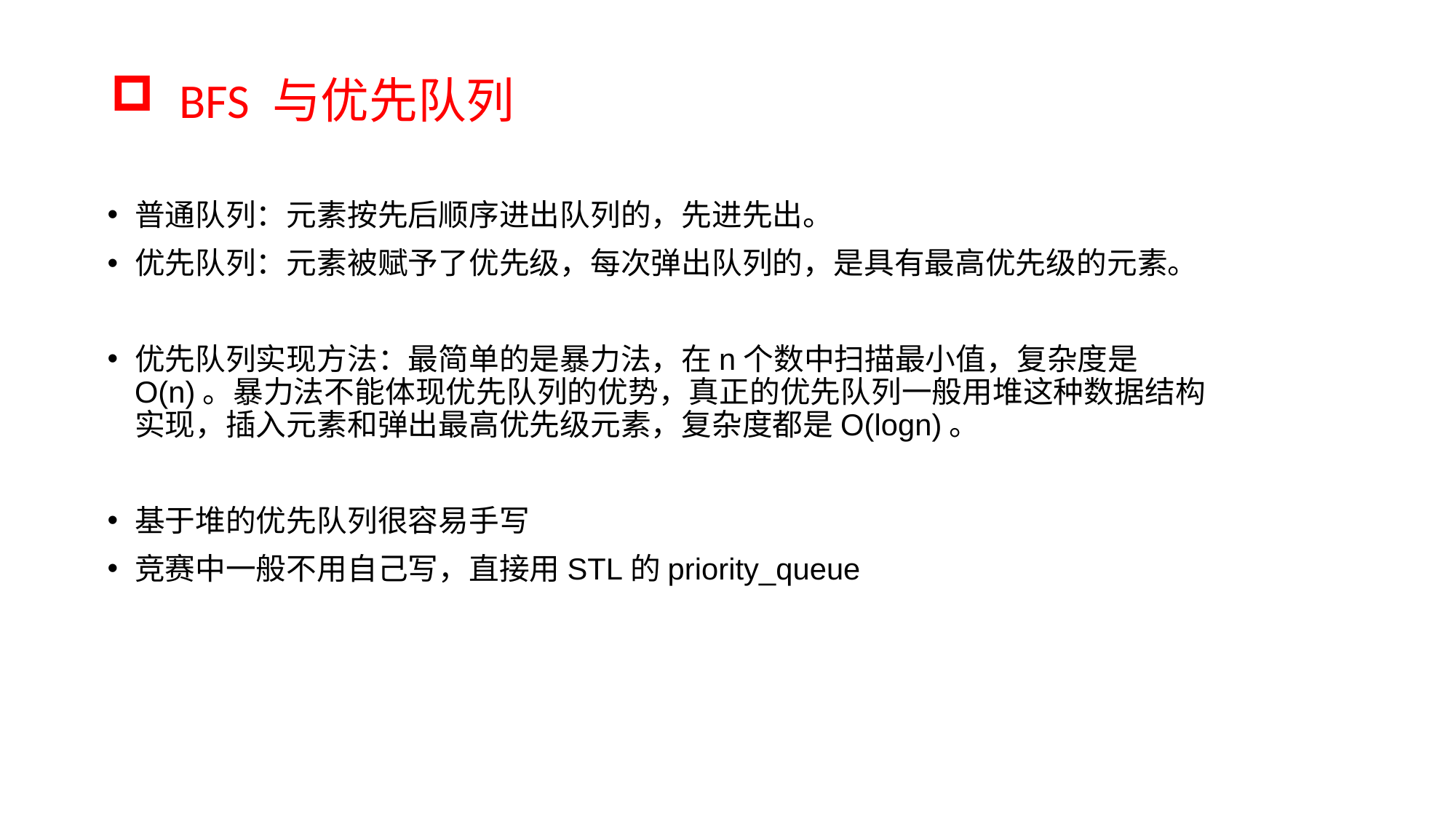

# BFS 与优先队列
普通队列：元素按先后顺序进出队列的，先进先出。
优先队列：元素被赋予了优先级，每次弹出队列的，是具有最高优先级的元素。

优先队列实现方法：最简单的是暴力法，在n个数中扫描最小值，复杂度是O(n)。暴力法不能体现优先队列的优势，真正的优先队列一般用堆这种数据结构实现，插入元素和弹出最高优先级元素，复杂度都是O(logn)。

基于堆的优先队列很容易手写
竞赛中一般不用自己写，直接用STL的priority_queue